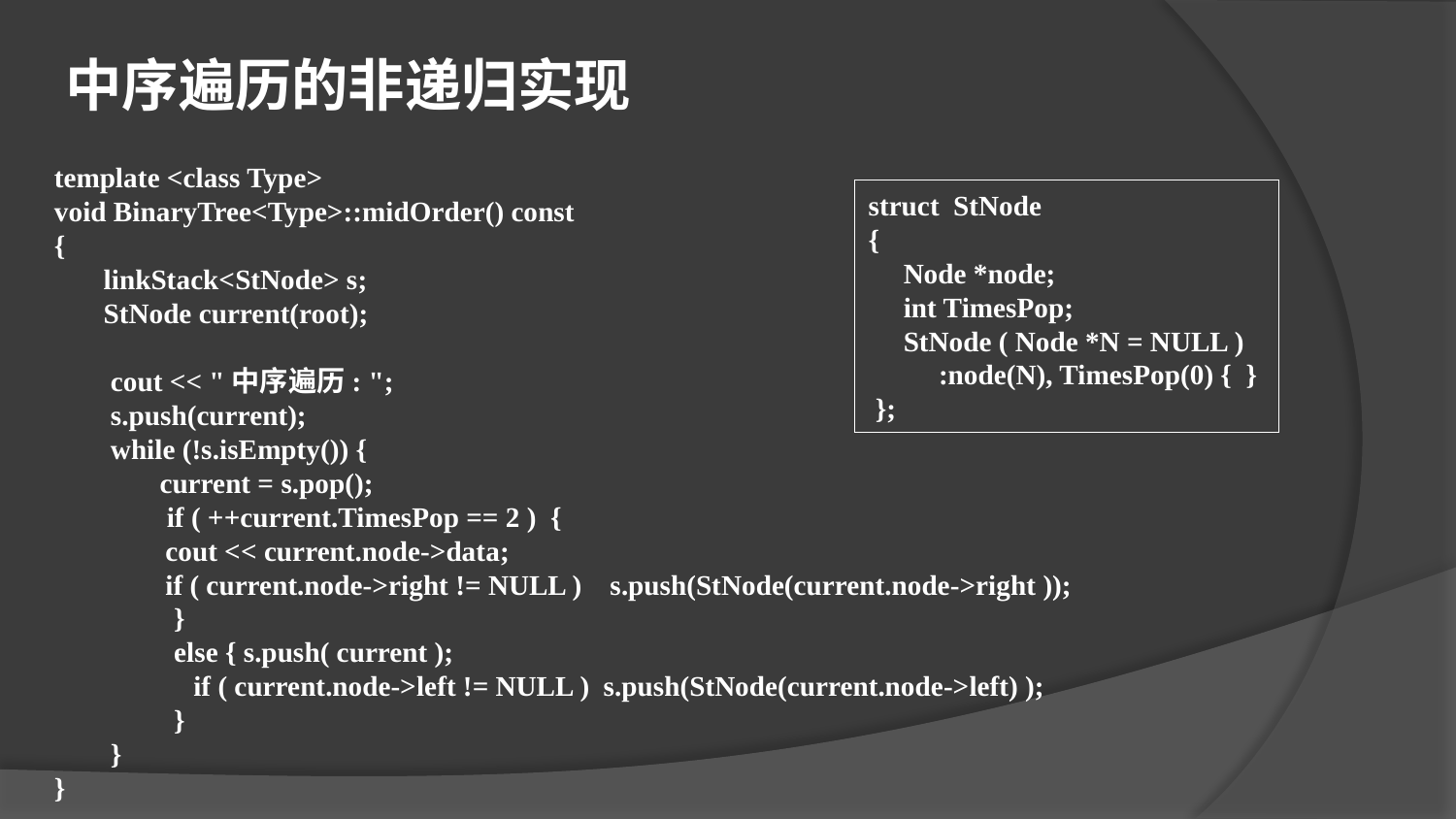

中序遍历的非递归实现
template <class Type>
void BinaryTree<Type>::midOrder() const
{
       linkStack<StNode> s;
       StNode current(root);

        cout << "中序遍历: ";
        s.push(current);
        while (!s.isEmpty()) {
               current = s.pop();
                if ( ++current.TimesPop == 2 )  {
	  cout << current.node->data;
	  if ( current.node->right != NULL )    s.push(StNode(current.node->right ));
                 }
                 else { s.push( current );
           	      if ( current.node->left != NULL )  s.push(StNode(current.node->left) );
                 }
        }
}
struct  StNode
{
     Node *node;
     int TimesPop;
     StNode ( Node *N = NULL )
          :node(N), TimesPop(0) {  }
 };